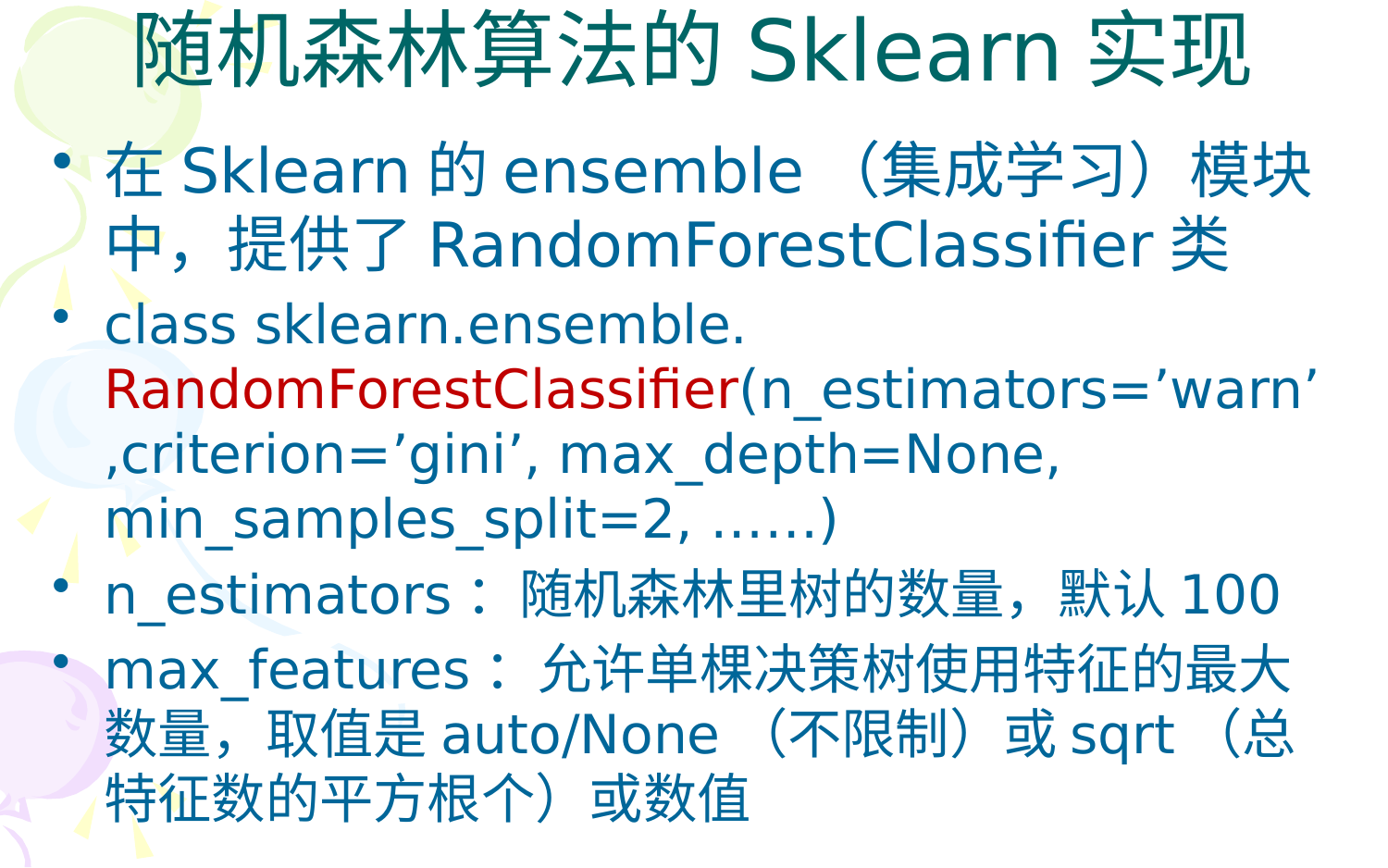

# 随机森林算法的Sklearn实现
在Sklearn的ensemble（集成学习）模块中，提供了RandomForestClassifier类
class sklearn.ensemble. RandomForestClassifier(n_estimators=’warn’,criterion=’gini’, max_depth=None, min_samples_split=2, ……)
n_estimators：随机森林里树的数量，默认100
max_features：允许单棵决策树使用特征的最大数量，取值是auto/None（不限制）或sqrt（总特征数的平方根个）或数值